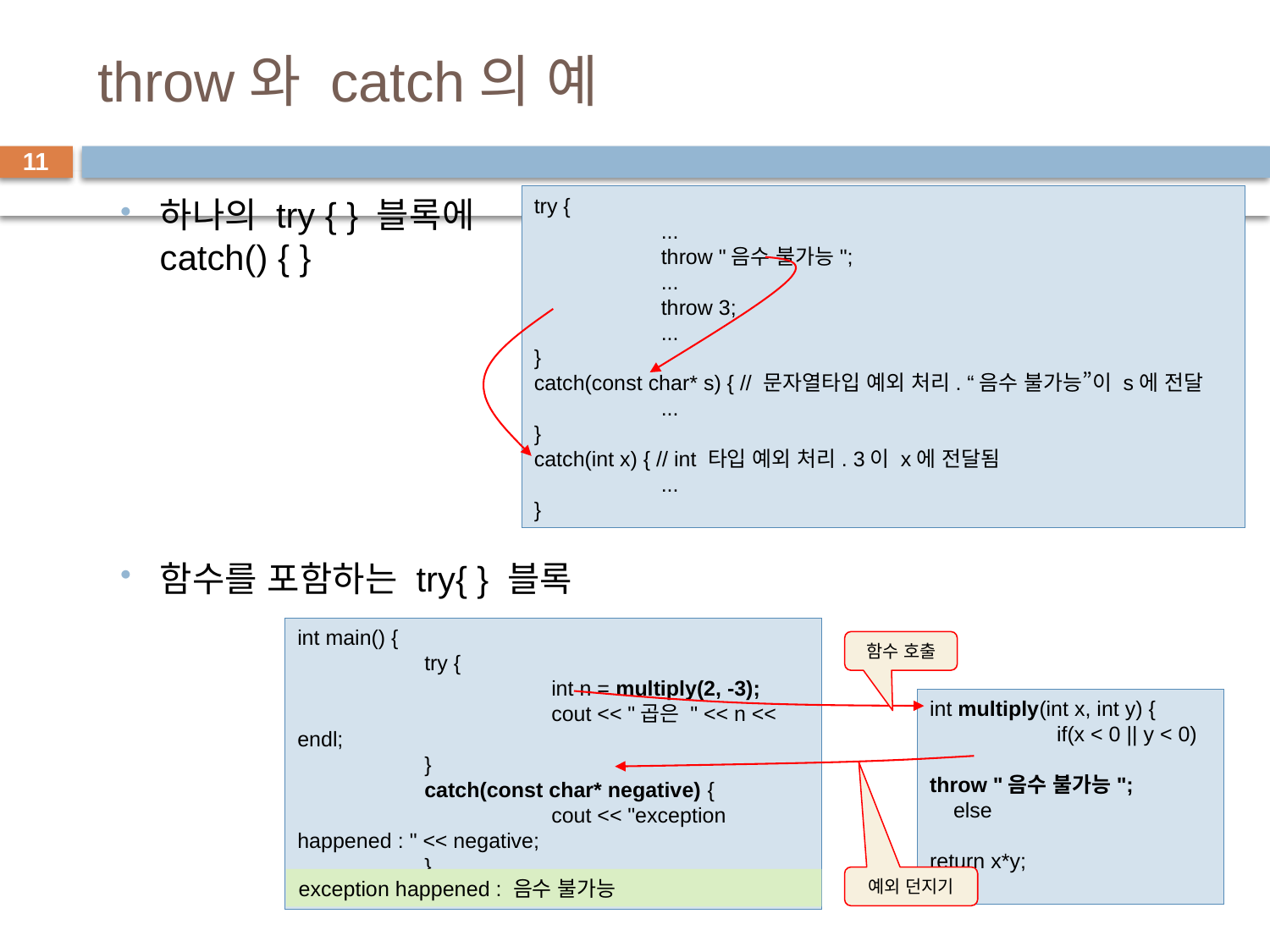

# throw와 catch의 예
11
try {
	...
	throw "음수 불가능";
	...
	throw 3;
	...
}
catch(const char* s) { // 문자열타입 예외 처리. “음수 불가능”이 s에 전달
	...
}
catch(int x) { // int 타입 예외 처리. 3이 x에 전달됨
	...
}

하나의 try { } 블록에                                                       다수의 catch() { }                                                              블록 연결

함수를 포함하는 try{ } 블록
int main() {
	try {
		int n = multiply(2, -3);
		cout << "곱은 " << n << endl;
	}
	catch(const char* negative) {
		cout << "exception happened : " << negative;
	}
}
함수 호출
int multiply(int x, int y) {
	if(x < 0 || y < 0)
		 throw "음수 불가능";
    else
		 return x*y;
}

예외 던지기
exception happened : 음수 불가능